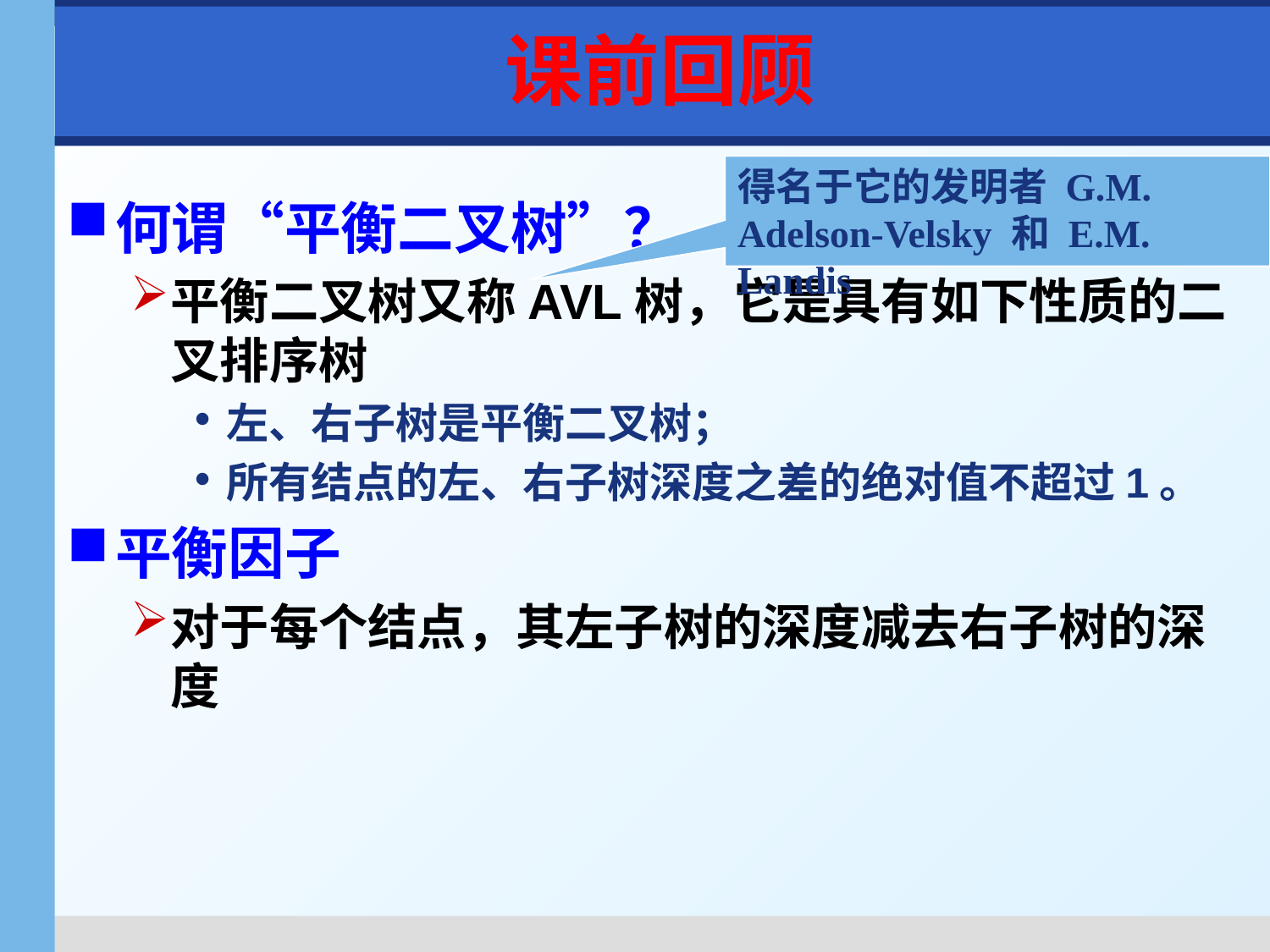

课前回顾
得名于它的发明者 G.M. Adelson-Velsky 和 E.M. Landis
何谓“平衡二叉树”？
平衡二叉树又称AVL树，它是具有如下性质的二叉排序树
左、右子树是平衡二叉树；
所有结点的左、右子树深度之差的绝对值不超过1。
平衡因子
对于每个结点，其左子树的深度减去右子树的深度